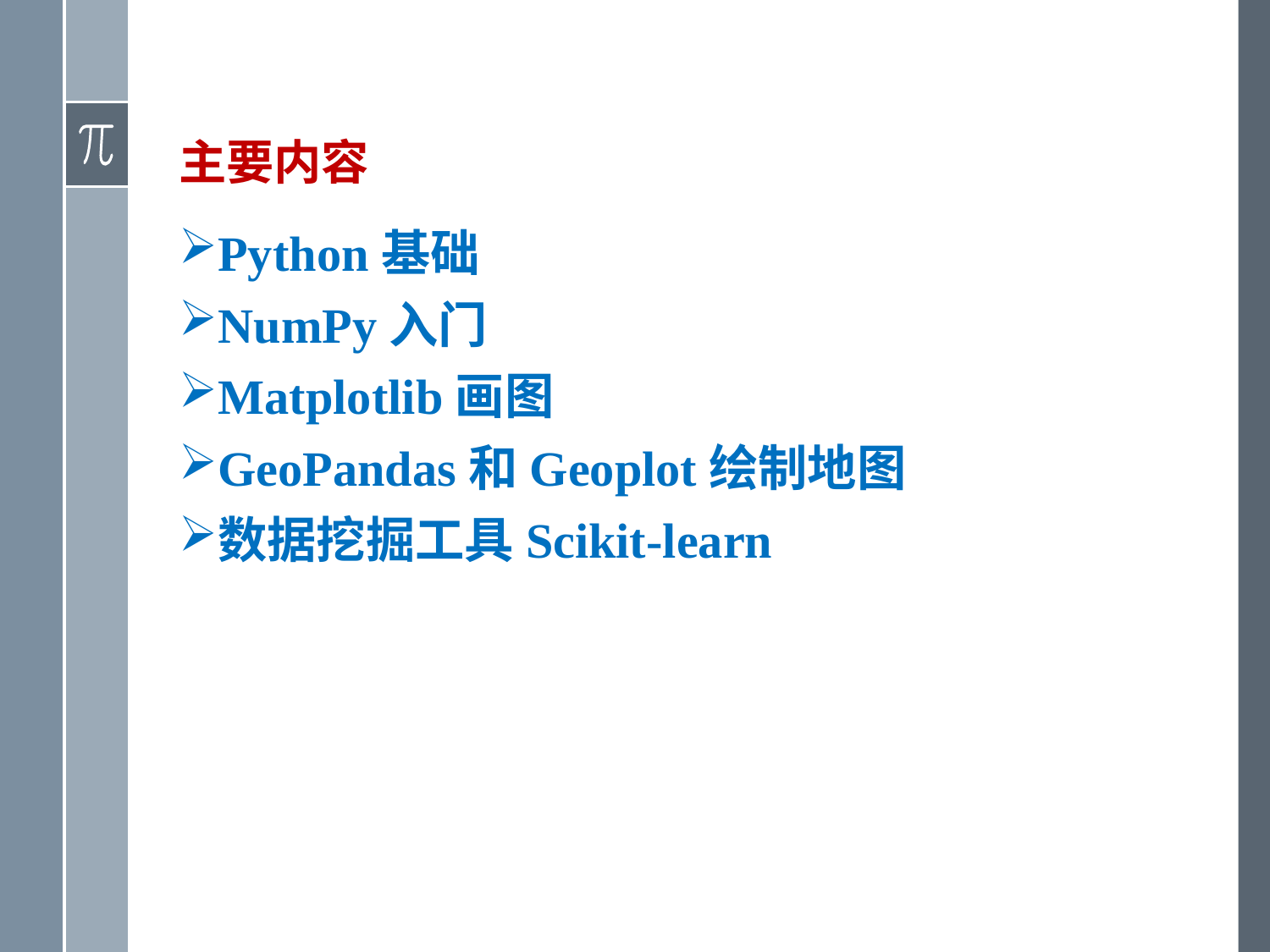

# 主要内容
Python基础
NumPy入门
Matplotlib画图
GeoPandas和Geoplot绘制地图
数据挖掘工具Scikit-learn